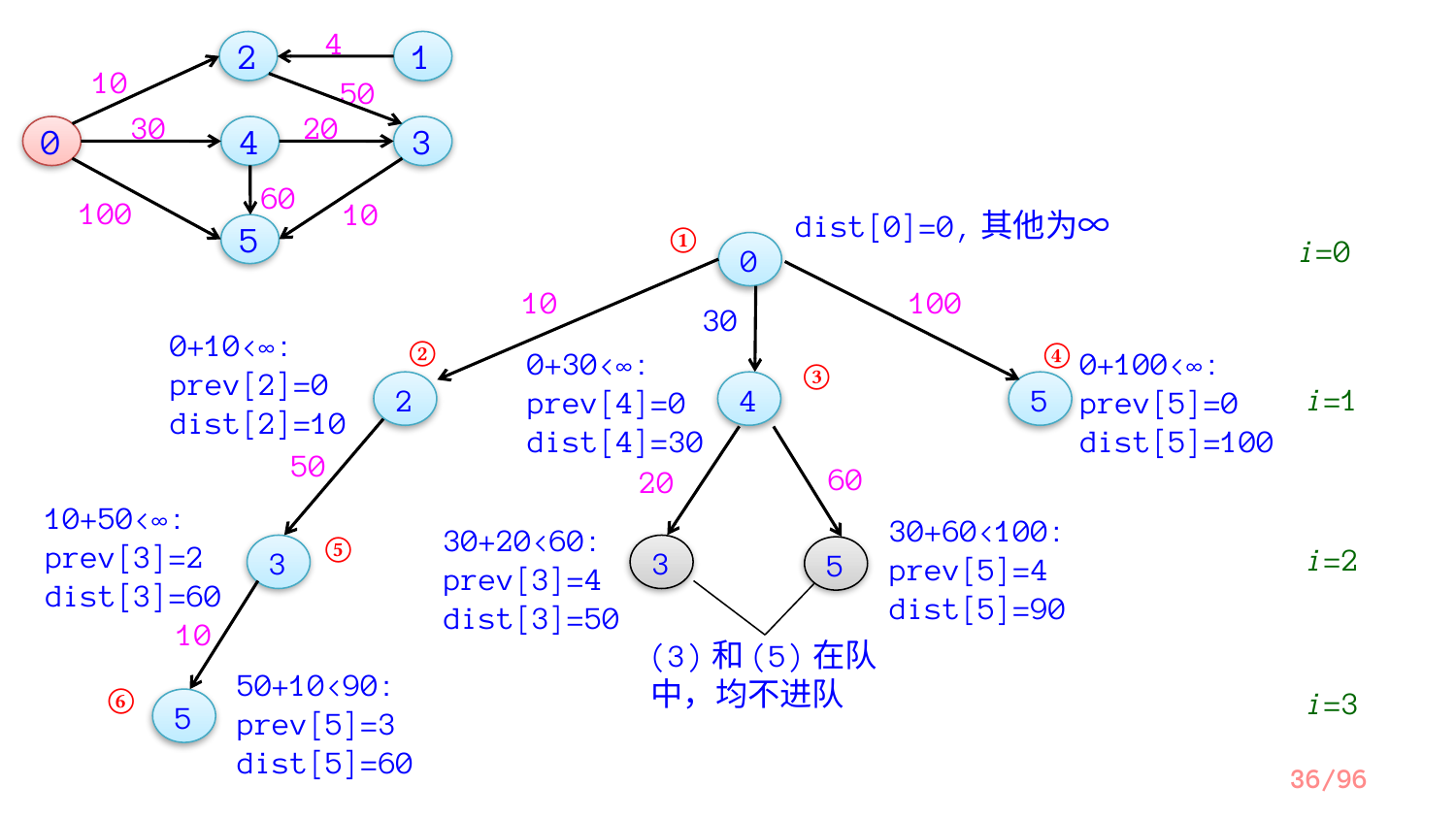

4
1
2

10
50

30
20
0
4
3

60
100
10
5
dist[0]=0,其他为∞
i=0
0
①

10
100

30
0+10<∞:
prev[2]=0
dist[2]=10
0+30<∞:
prev[4]=0
dist[4]=30
0+100<∞:
prev[5]=0
dist[5]=100
2
5
4
②

50
10+50<∞:
prev[3]=2
dist[3]=60
3
④
③

60
20
30+60<100:
prev[5]=4
dist[5]=90
30+20<60:
prev[3]=4
dist[3]=50
3
5
i=1
i=2
i=3
⑤

10
50+10<90:
prev[5]=3
dist[5]=60
5

(3)和(5)在队中，均不进队
⑥

36/96